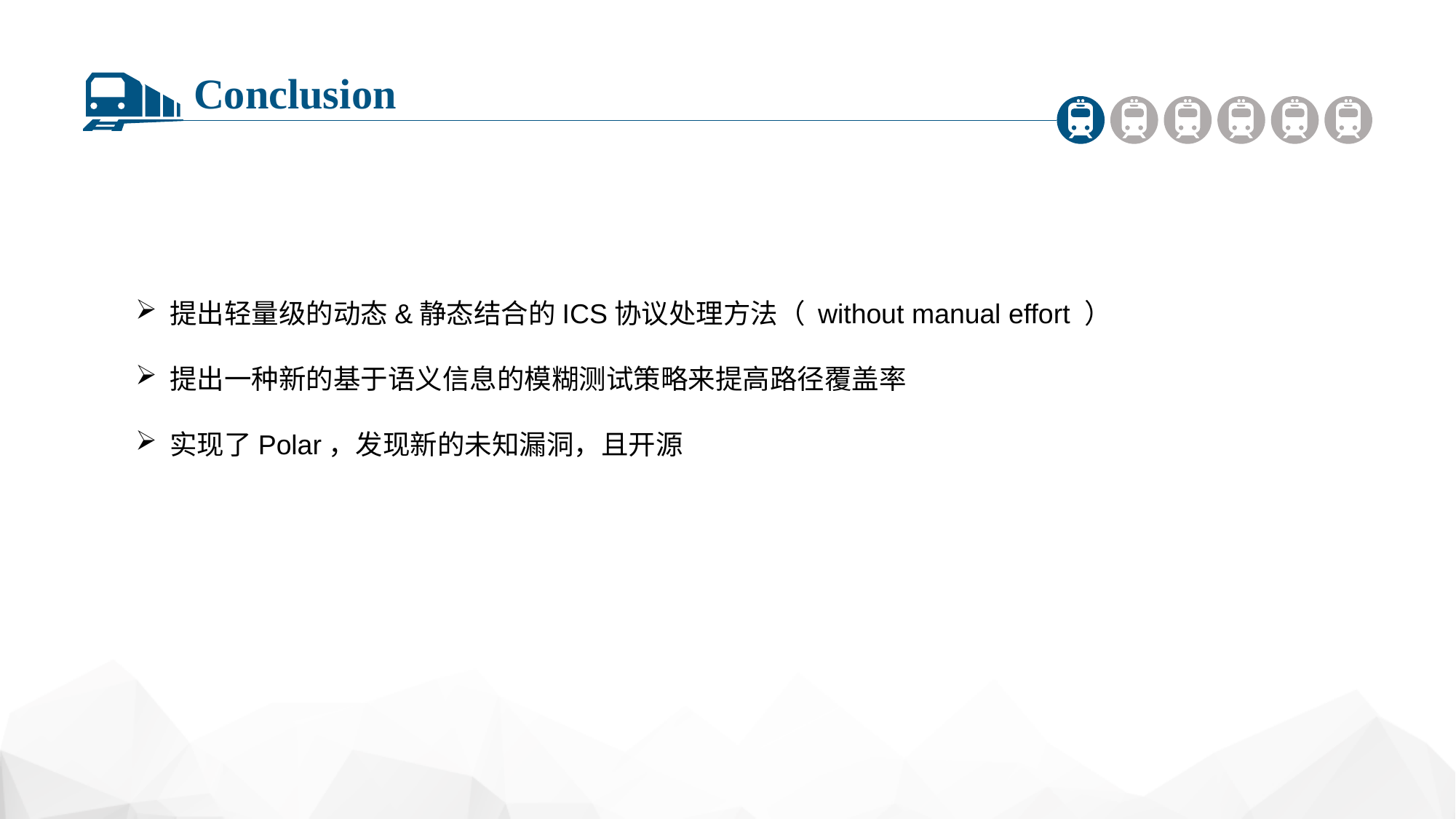

Conclusion
提出轻量级的动态&静态结合的ICS协议处理方法（ without manual effort ）

提出一种新的基于语义信息的模糊测试策略来提高路径覆盖率

实现了Polar，发现新的未知漏洞，且开源